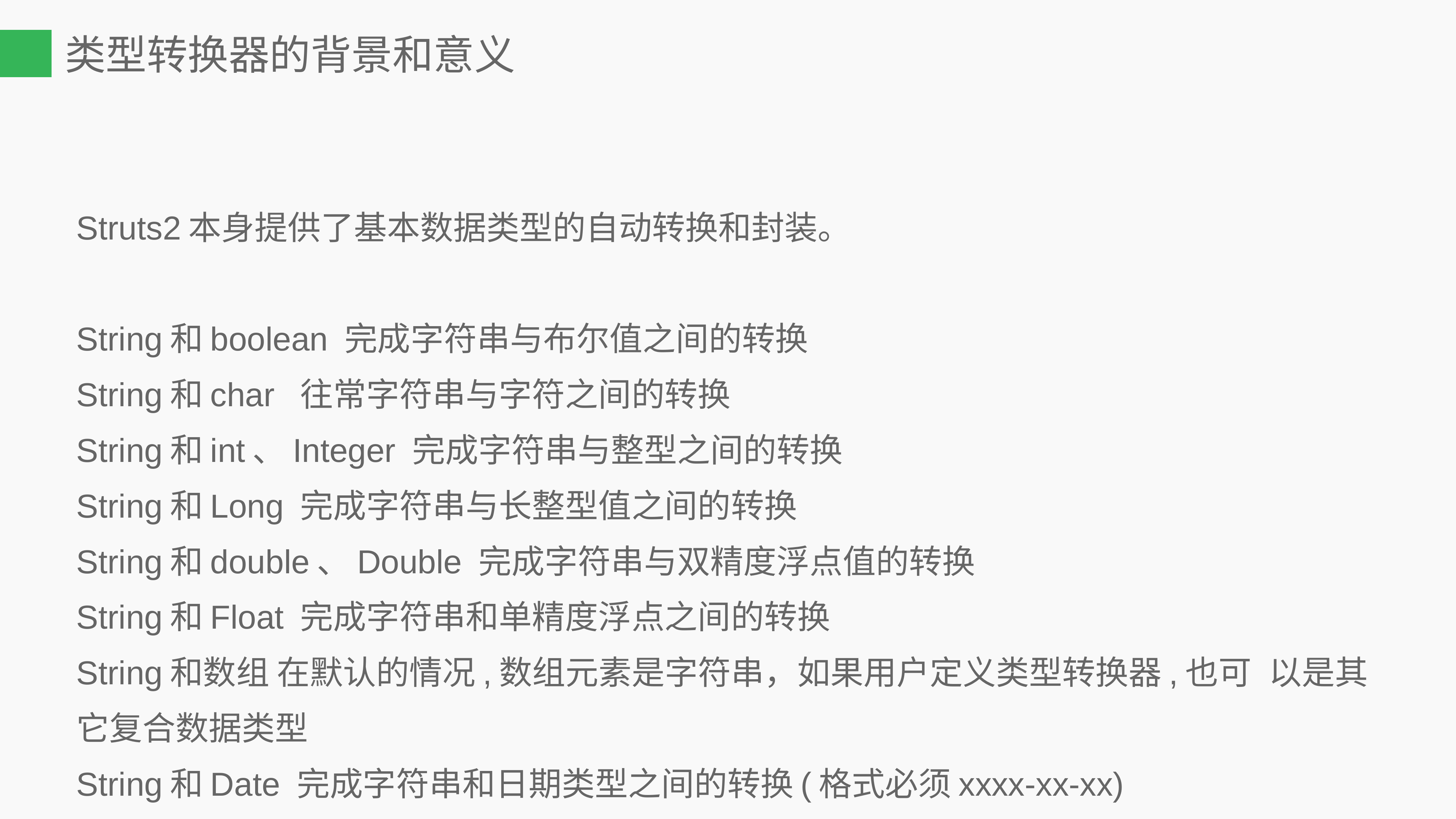

类型转换器的背景和意义

	Struts2本身提供了基本数据类型的自动转换和封装。

	String和boolean 完成字符串与布尔值之间的转换
	String和char  往常字符串与字符之间的转换
	String和int、Integer 完成字符串与整型之间的转换
	String和Long 完成字符串与长整型值之间的转换
	String和double、Double 完成字符串与双精度浮点值的转换
	String和Float 完成字符串和单精度浮点之间的转换
	String和数组 在默认的情况,数组元素是字符串，如果用户定义类型转换器,也可	以是其它复合数据类型
	String和Date 完成字符串和日期类型之间的转换(格式必须xxxx-xx-xx)